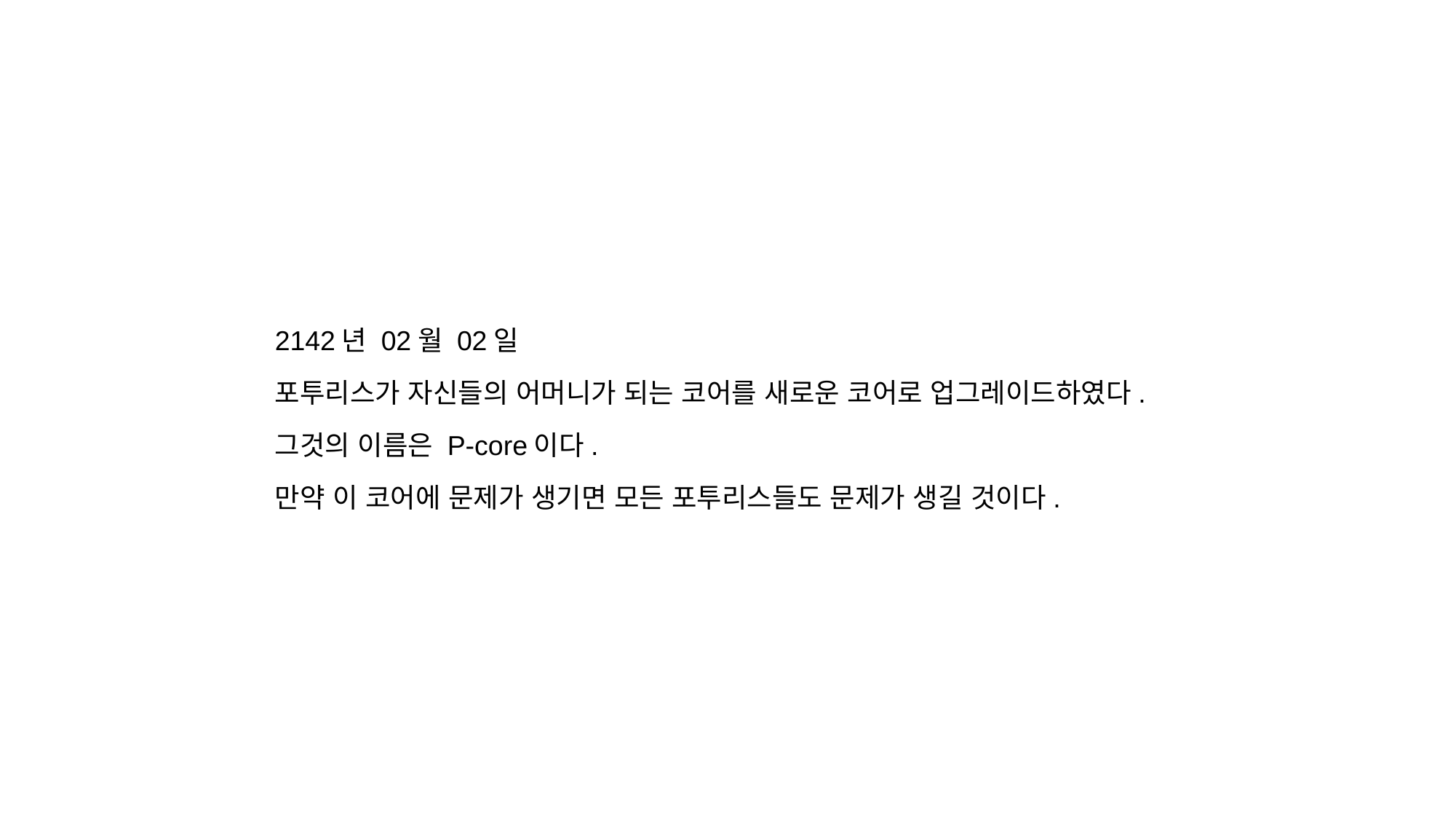

2142년 02월 02일
포투리스가 자신들의 어머니가 되는 코어를 새로운 코어로 업그레이드하였다.
그것의 이름은 P-core이다.
만약 이 코어에 문제가 생기면 모든 포투리스들도 문제가 생길 것이다.